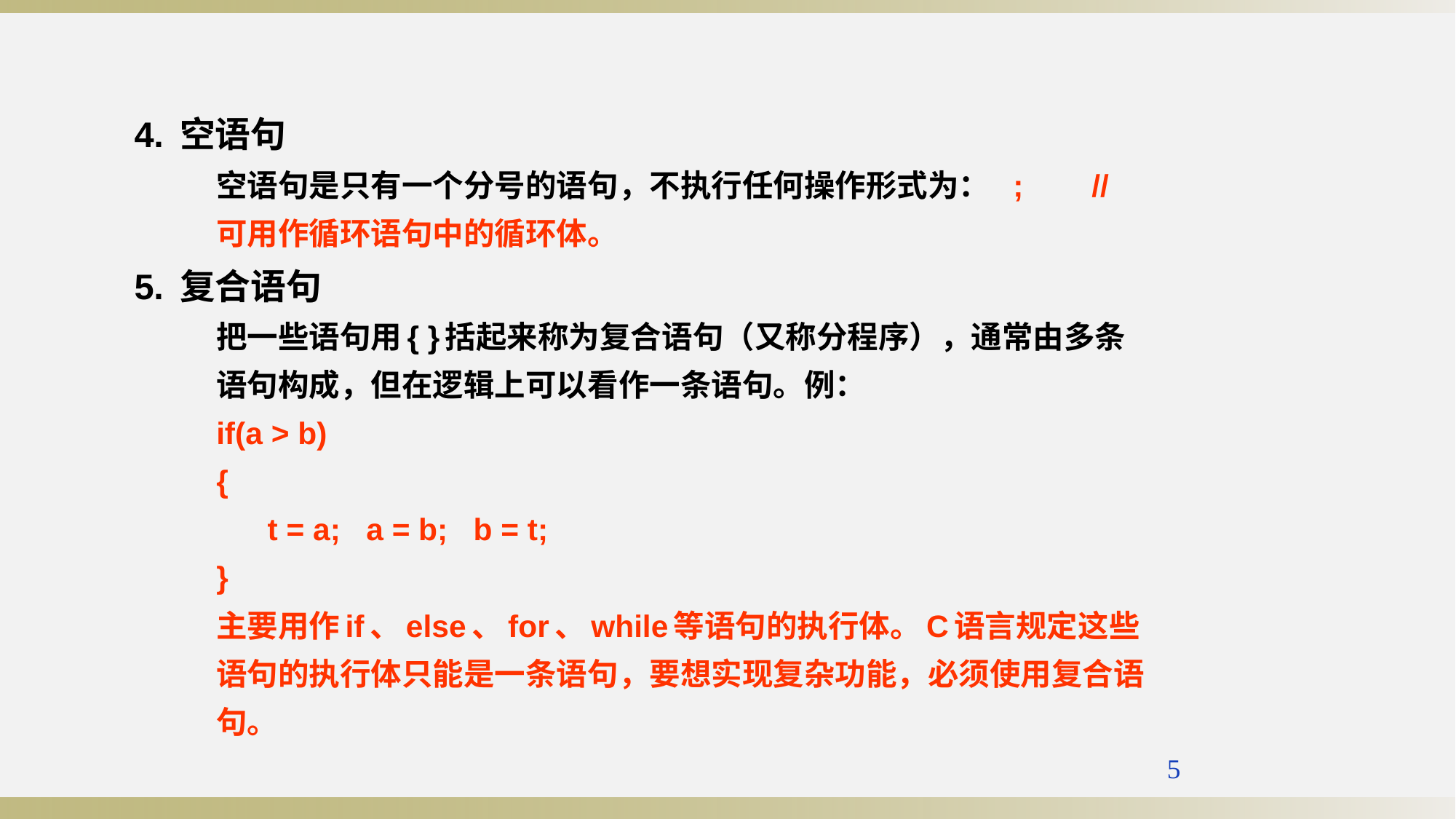

4. 空语句
空语句是只有一个分号的语句，不执行任何操作形式为：		;        // 可用作循环语句中的循环体。
5. 复合语句
把一些语句用{ }括起来称为复合语句（又称分程序），通常由多条语句构成，但在逻辑上可以看作一条语句。例：
if(a > b)
{
      t = a;   a = b;   b = t;
}
主要用作if、else、for、while等语句的执行体。C语言规定这些语句的执行体只能是一条语句，要想实现复杂功能，必须使用复合语句。
5